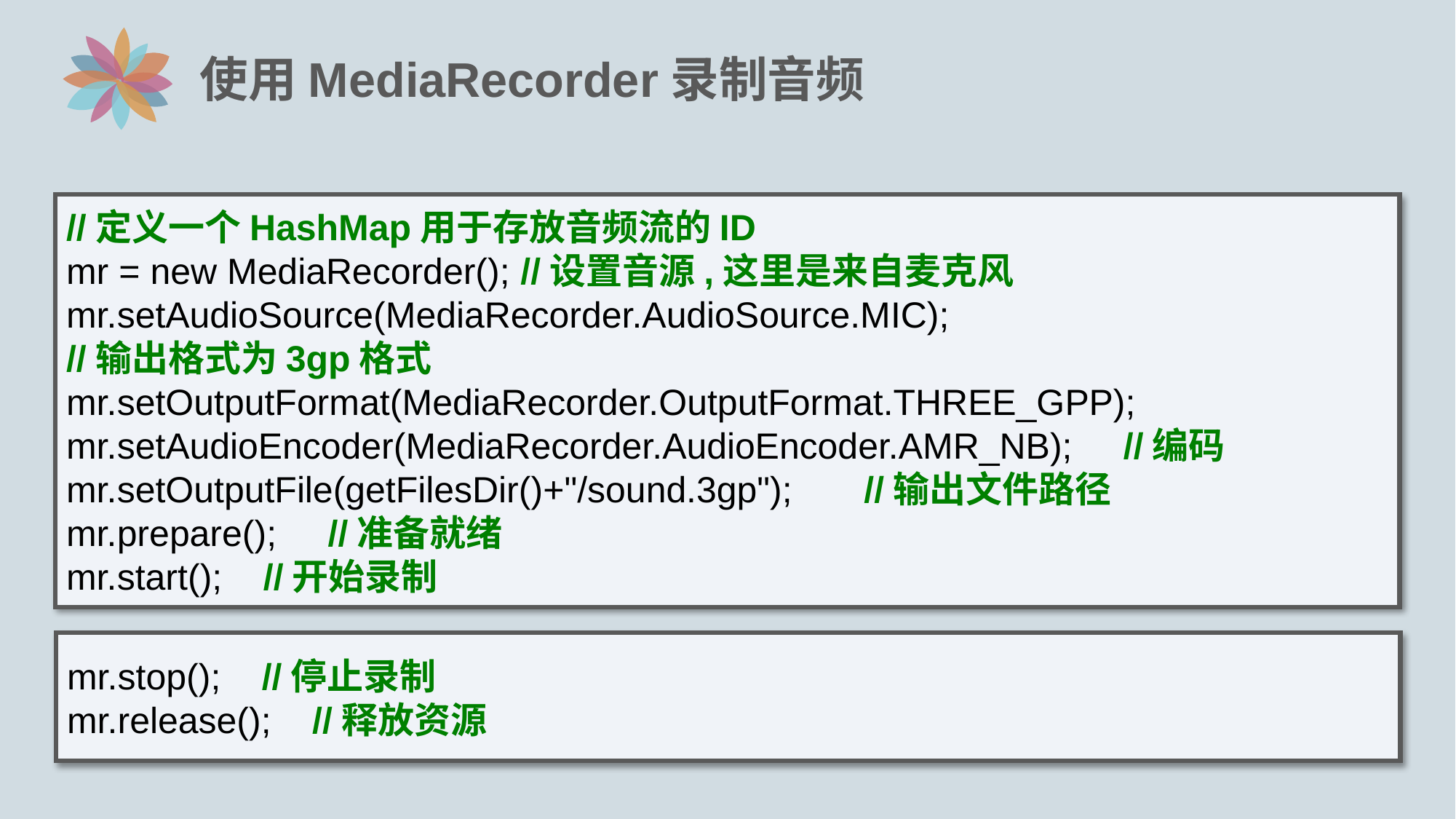

# 使用MediaRecorder录制音频

//定义一个HashMap用于存放音频流的ID
mr = new MediaRecorder(); //设置音源,这里是来自麦克风
mr.setAudioSource(MediaRecorder.AudioSource.MIC);
//输出格式为3gp格式
mr.setOutputFormat(MediaRecorder.OutputFormat.THREE_GPP);
mr.setAudioEncoder(MediaRecorder.AudioEncoder.AMR_NB);     //编码
mr.setOutputFile(getFilesDir()+"/sound.3gp");       //输出文件路径
mr.prepare();     //准备就绪
mr.start();    //开始录制
mr.stop();    //停止录制
mr.release();    //释放资源